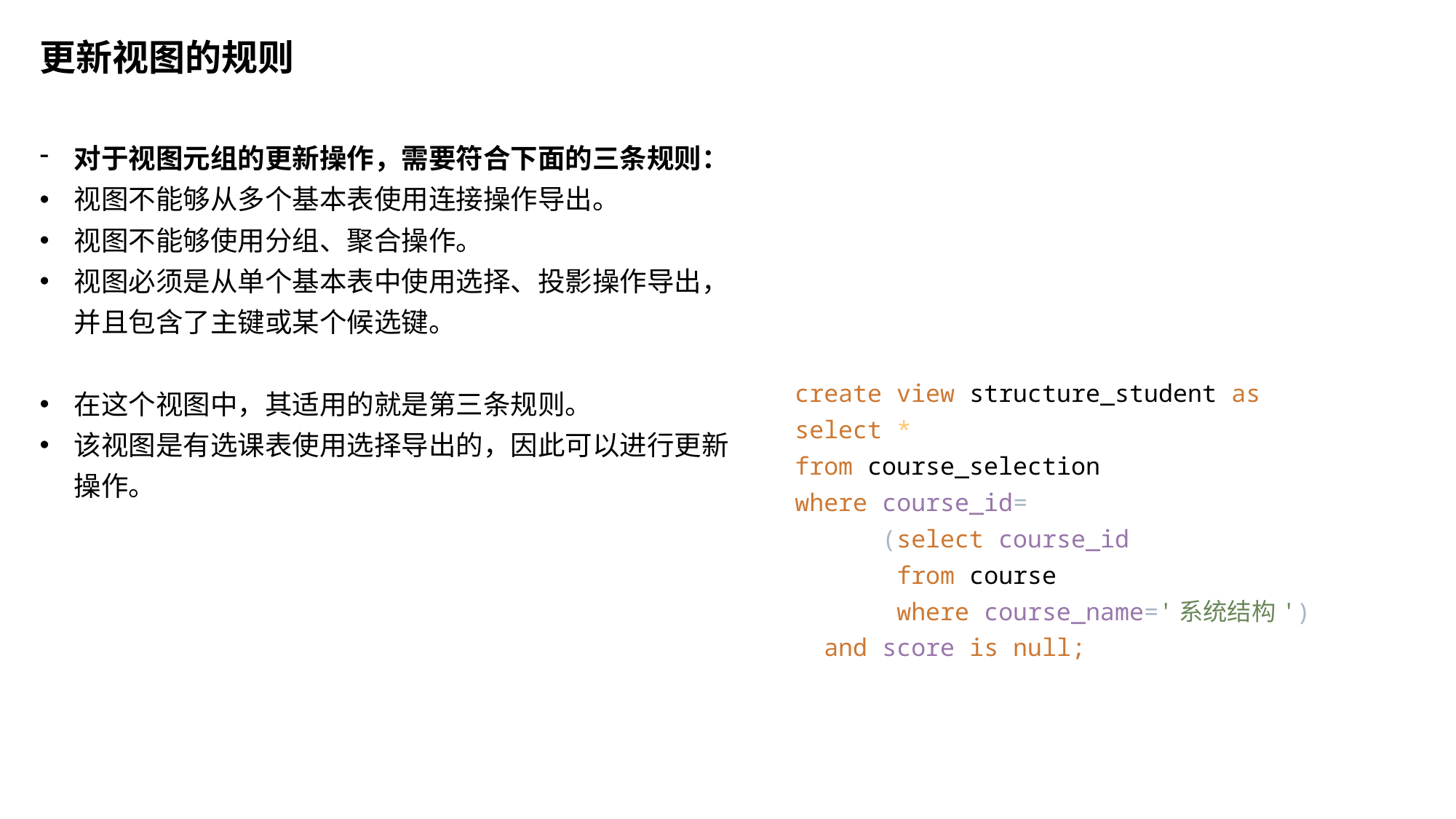

更新视图的规则
对于视图元组的更新操作，需要符合下面的三条规则：
视图不能够从多个基本表使用连接操作导出。
视图不能够使用分组、聚合操作。
视图必须是从单个基本表中使用选择、投影操作导出，并且包含了主键或某个候选键。

在这个视图中，其适用的就是第三条规则。
该视图是有选课表使用选择导出的，因此可以进行更新操作。
create view structure_student as
select *
from course_selection
where course_id=
      (select course_id
       from course
       where course_name='系统结构')
  and score is null;